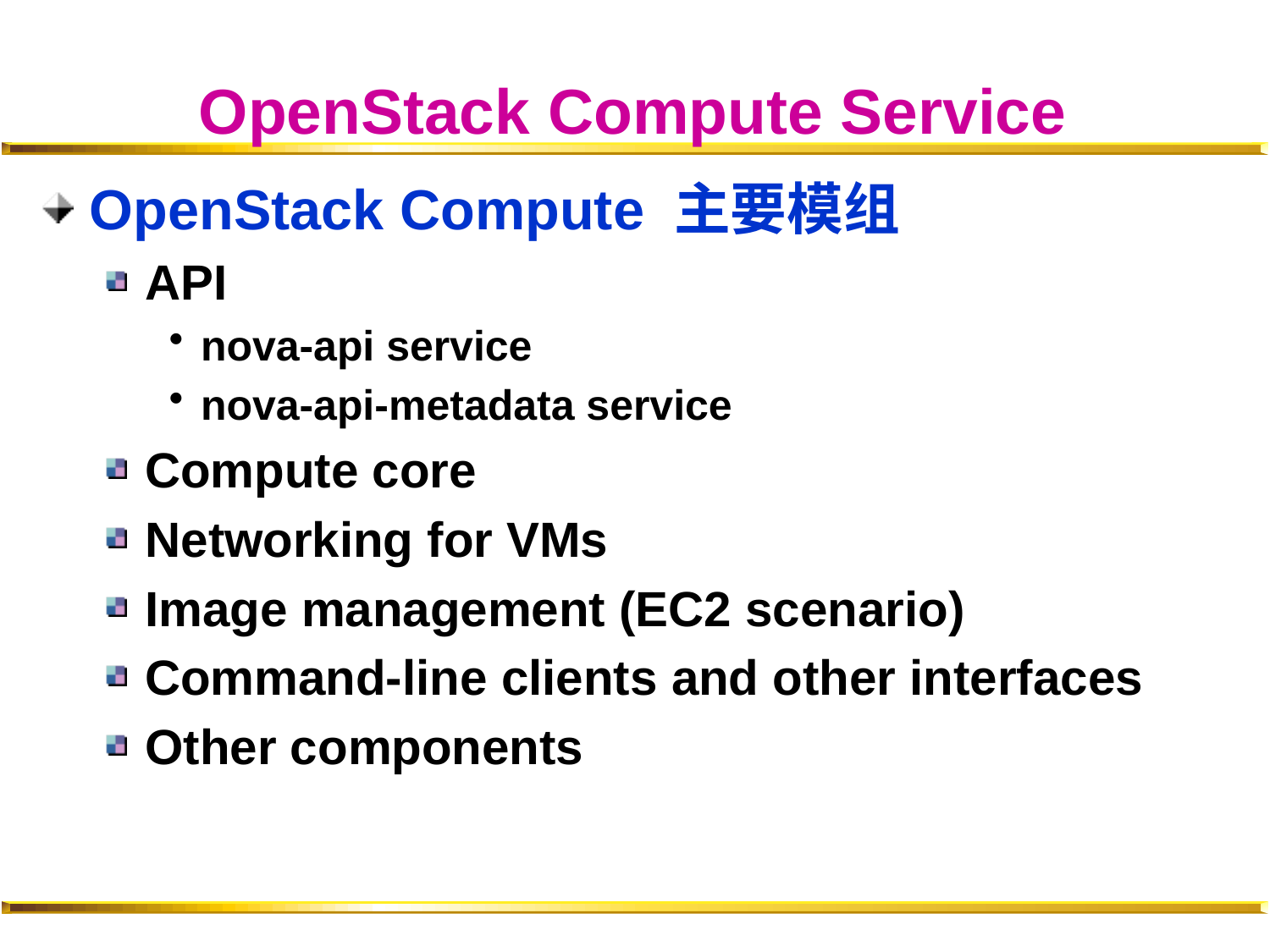

# OpenStack Compute Service
OpenStack Compute 主要模组
API
nova-api service
nova-api-metadata service
Compute core
Networking for VMs
Image management (EC2 scenario)
Command-line clients and other interfaces
Other components